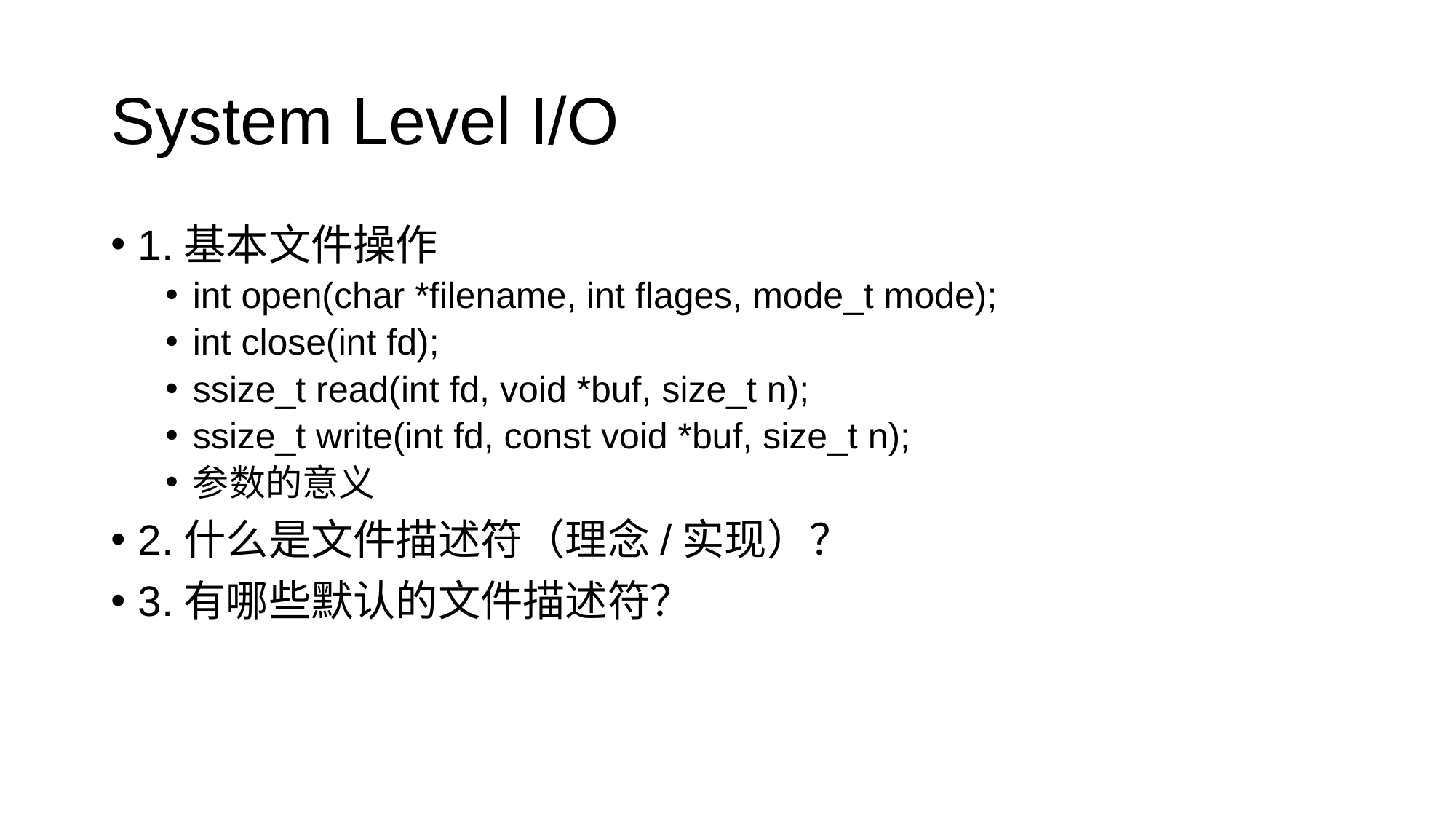

# System Level I/O
1.基本文件操作
int open(char *filename, int flages, mode_t mode);
int close(int fd);
ssize_t read(int fd, void *buf, size_t n);
ssize_t write(int fd, const void *buf, size_t n);
参数的意义
2.什么是文件描述符（理念/实现）？
3.有哪些默认的文件描述符？